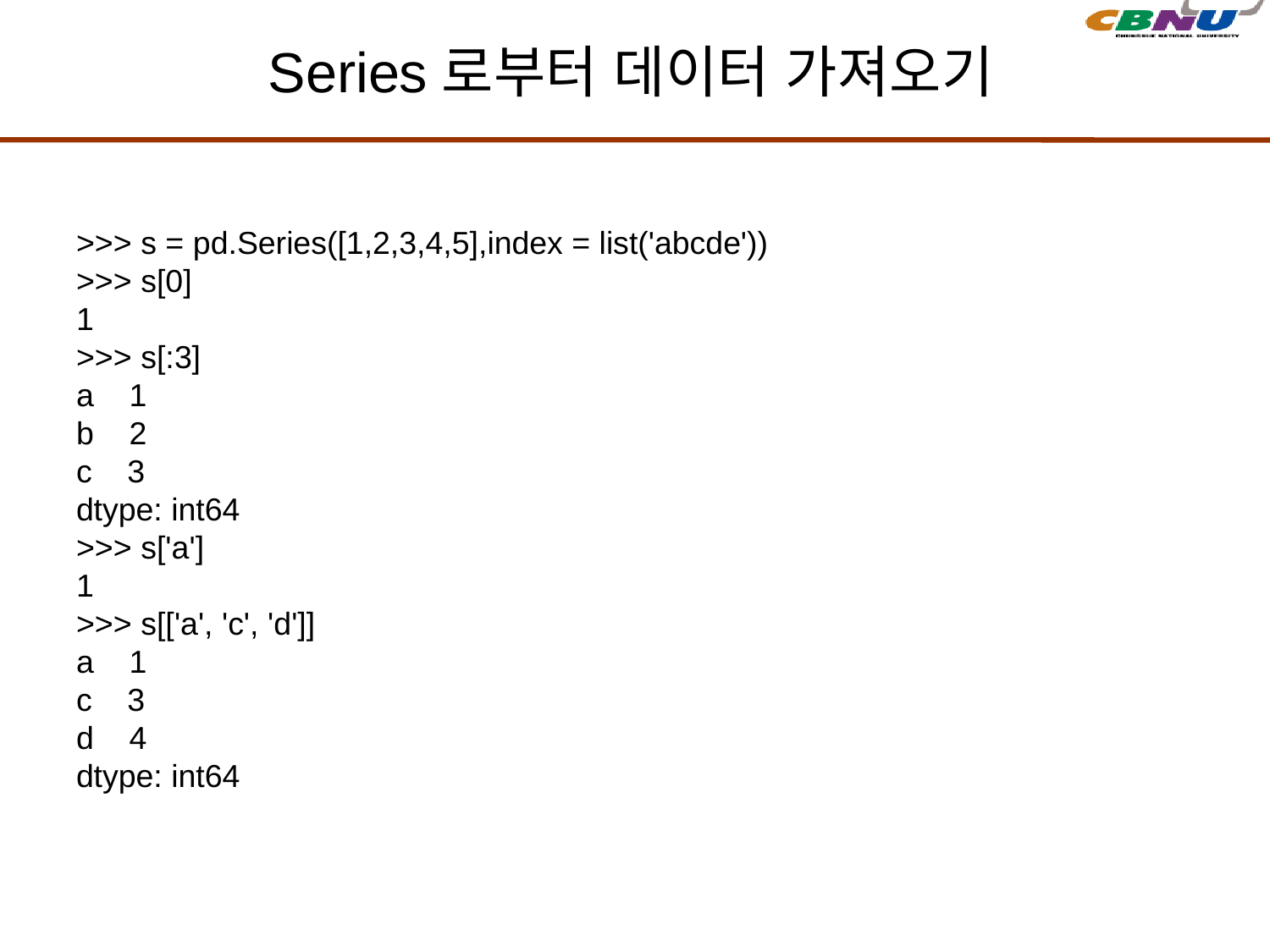

# Series로부터 데이터 가져오기
>>> s = pd.Series([1,2,3,4,5],index = list('abcde'))
>>> s[0]
1
>>> s[:3]
a    1
b    2
c    3
dtype: int64
>>> s['a']
1
>>> s[['a', 'c', 'd']]
a    1
c    3
d    4
dtype: int64